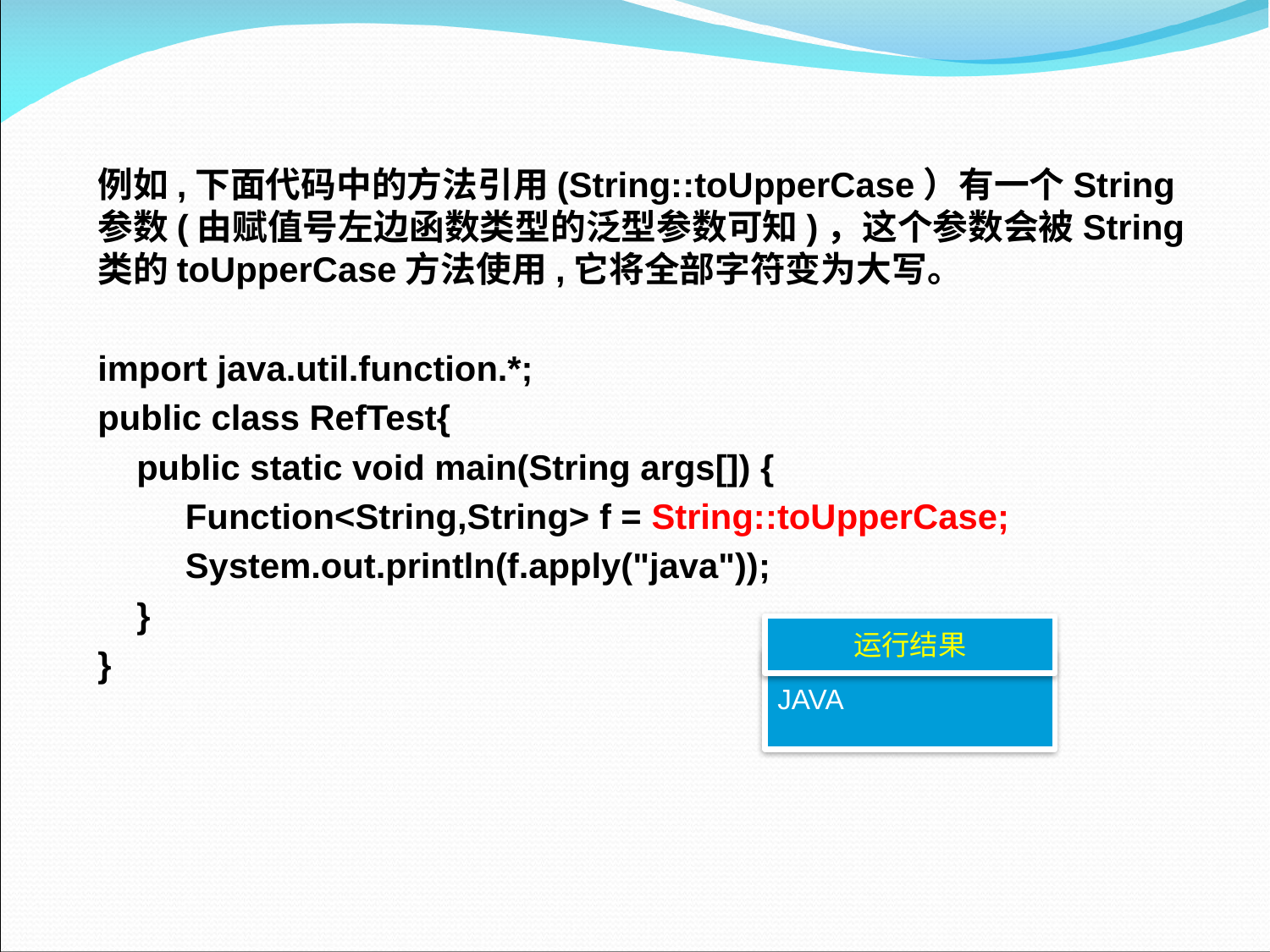

例如,下面代码中的方法引用(String::toUpperCase）有一个String参数(由赋值号左边函数类型的泛型参数可知)，这个参数会被String类的toUpperCase方法使用,它将全部字符变为大写。

import java.util.function.*;
public class RefTest{
    public static void main(String args[]) {
         Function<String,String> f = String::toUpperCase;
         System.out.println(f.apply("java"));
    }
}

运行结果
JAVA